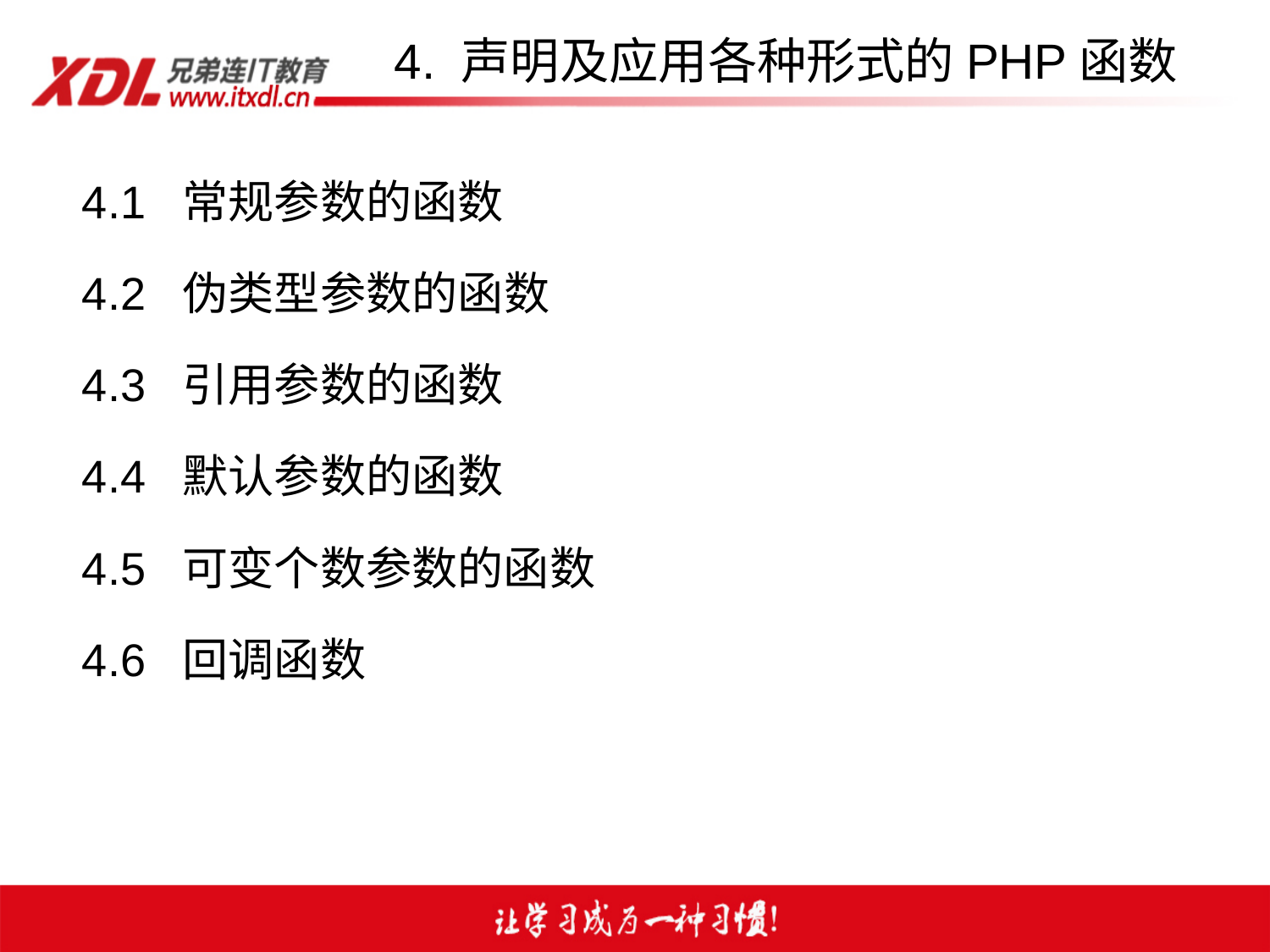

# 4. 声明及应用各种形式的PHP函数
4.1  常规参数的函数
4.2  伪类型参数的函数
4.3  引用参数的函数
4.4  默认参数的函数
4.5  可变个数参数的函数
4.6  回调函数